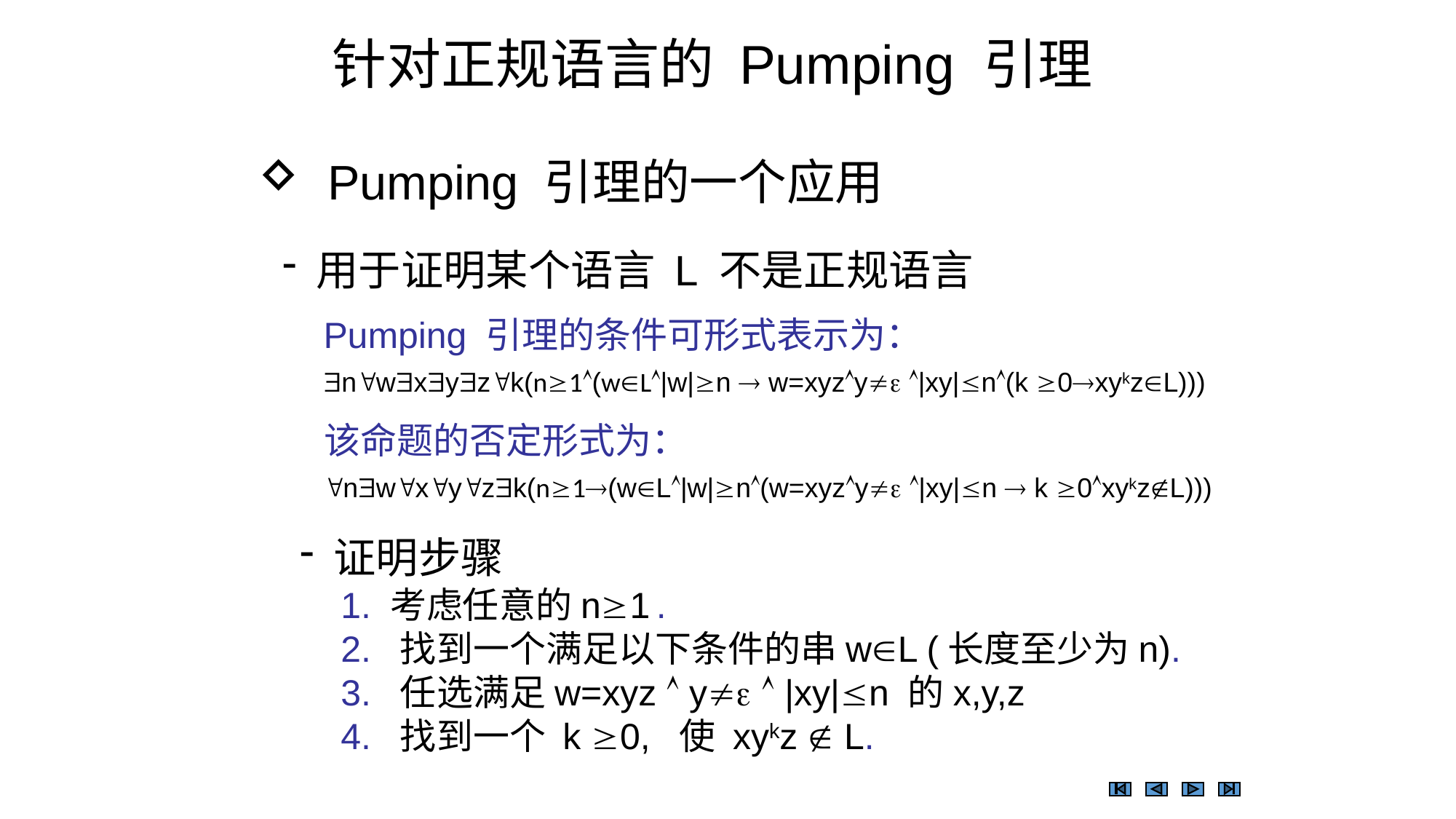

针对正规语言的 Pumping 引理
  Pumping 引理的一个应用
 用于证明某个语言 L 不是正规语言

    Pumping 引理的条件可形式表示为：
    ∃n∀w∃x∃y∃z∀k(n≥1∧(w∈L∧|w|≥n → w=xyz∧y≠ε ∧|xy|≤n∧(k ≥0→xykz∈L)))

    该命题的否定形式为：
    ∀n∃w∀x∀y∀z∃k(n≥1→(w∈L∧|w|≥n∧(w=xyz∧y≠ε ∧|xy|≤n → k ≥0∧xykz∉L)))
 证明步骤
    1. 考虑任意的n≥1 .
    2.  找到一个满足以下条件的串w∈L (长度至少为n).
    3.  任选满足w=xyz ∧ y≠ε ∧ |xy|≤n 的x,y,z
    4.  找到一个 k ≥0,  使 xykz ∉ L.